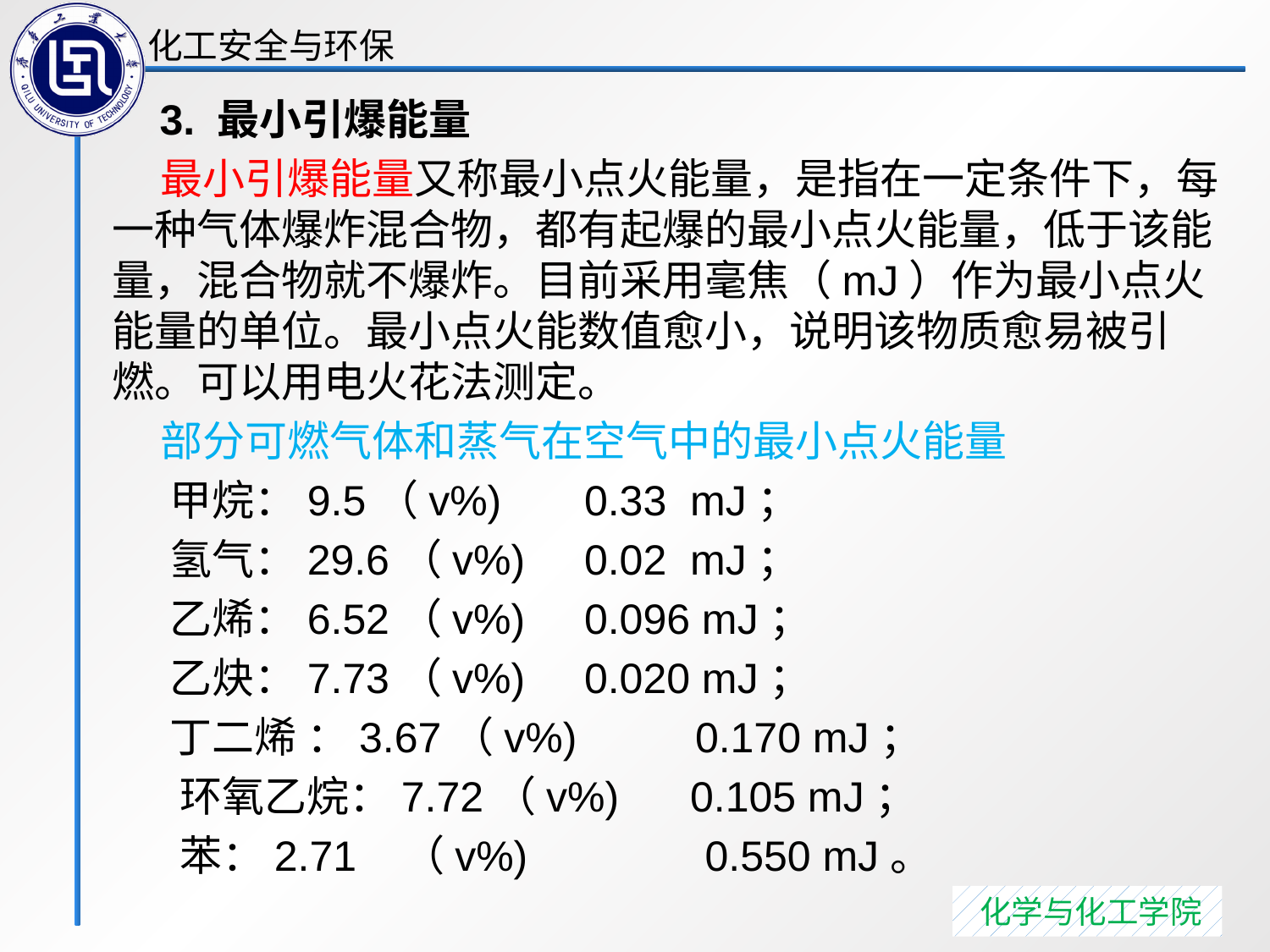

3. 最小引爆能量
    最小引爆能量又称最小点火能量，是指在一定条件下，每一种气体爆炸混合物，都有起爆的最小点火能量，低于该能量，混合物就不爆炸。目前采用毫焦（mJ）作为最小点火能量的单位。最小点火能数值愈小，说明该物质愈易被引燃。可以用电火花法测定。
    部分可燃气体和蒸气在空气中的最小点火能量
     甲烷：9.5（v%)       0.33  mJ；
     氢气：29.6（v%)     0.02  mJ；
     乙烯：6.52（v%)     0.096 mJ；
     乙炔：7.73（v%)     0.020 mJ；
     丁二烯 ：3.67（v%)          0.170 mJ；
      环氧乙烷：7.72（v%)      0.105 mJ；
      苯：2.71   （v%)               0.550 mJ。